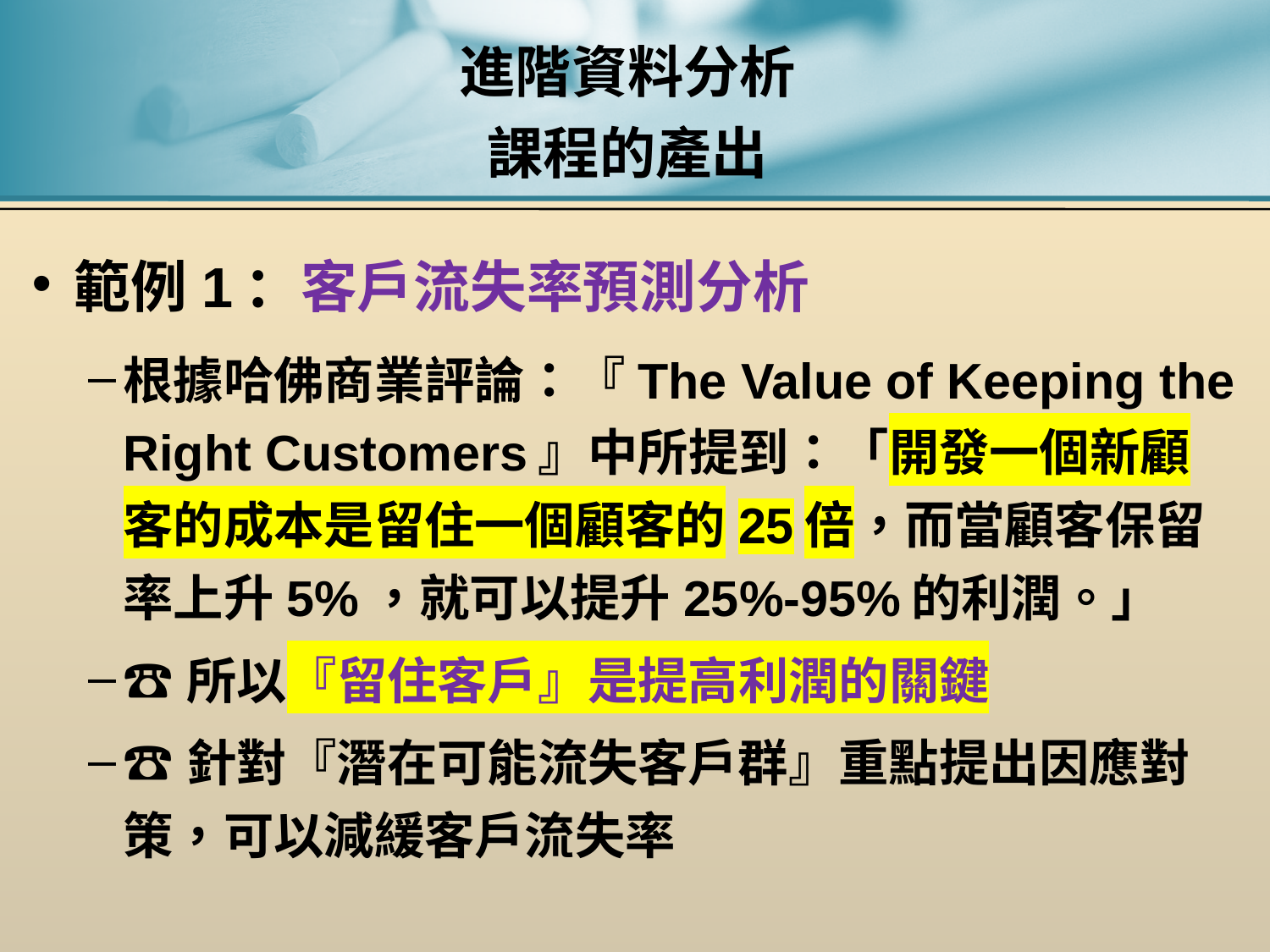

# 進階資料分析 課程的產出
範例1：客戶流失率預測分析
根據哈佛商業評論：『The Value of Keeping the Right Customers』中所提到：「開發一個新顧客的成本是留住一個顧客的25倍，而當顧客保留率上升5%，就可以提升25%-95%的利潤。」
☎所以『留住客戶』是提高利潤的關鍵
☎針對『潛在可能流失客戶群』重點提出因應對策，可以減緩客戶流失率